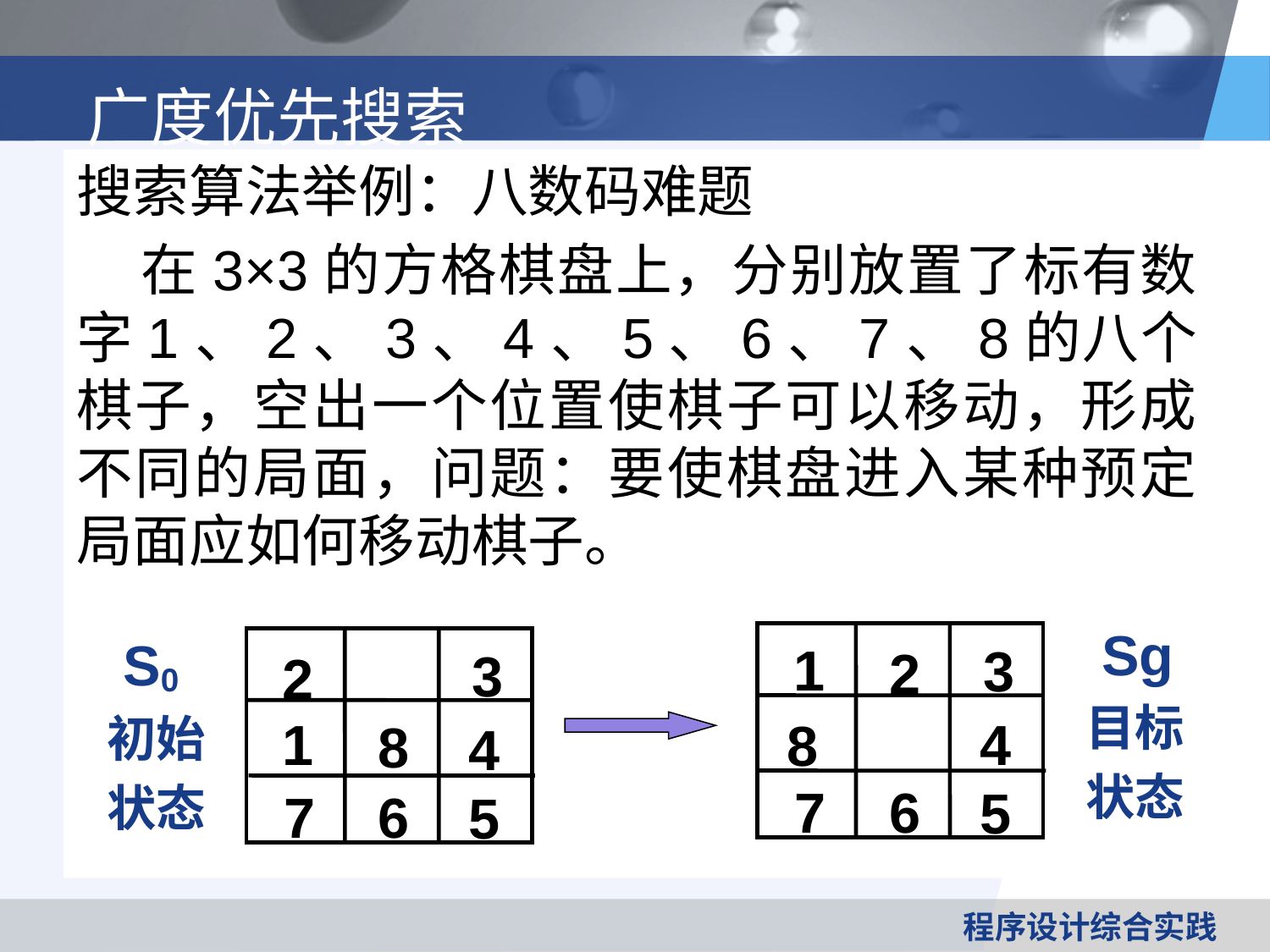

# 广度优先搜索
搜索算法举例：八数码难题
    在3×3的方格棋盘上，分别放置了标有数字1、2、3、4、5、6、7、8的八个棋子，空出一个位置使棋子可以移动，形成不同的局面，问题：要使棋盘进入某种预定局面应如何移动棋子。

 Sg
目标
状态
 S0
初始
状态

1
3
2
4
8
7
6
5

3
2
1
8
4
6
7
5